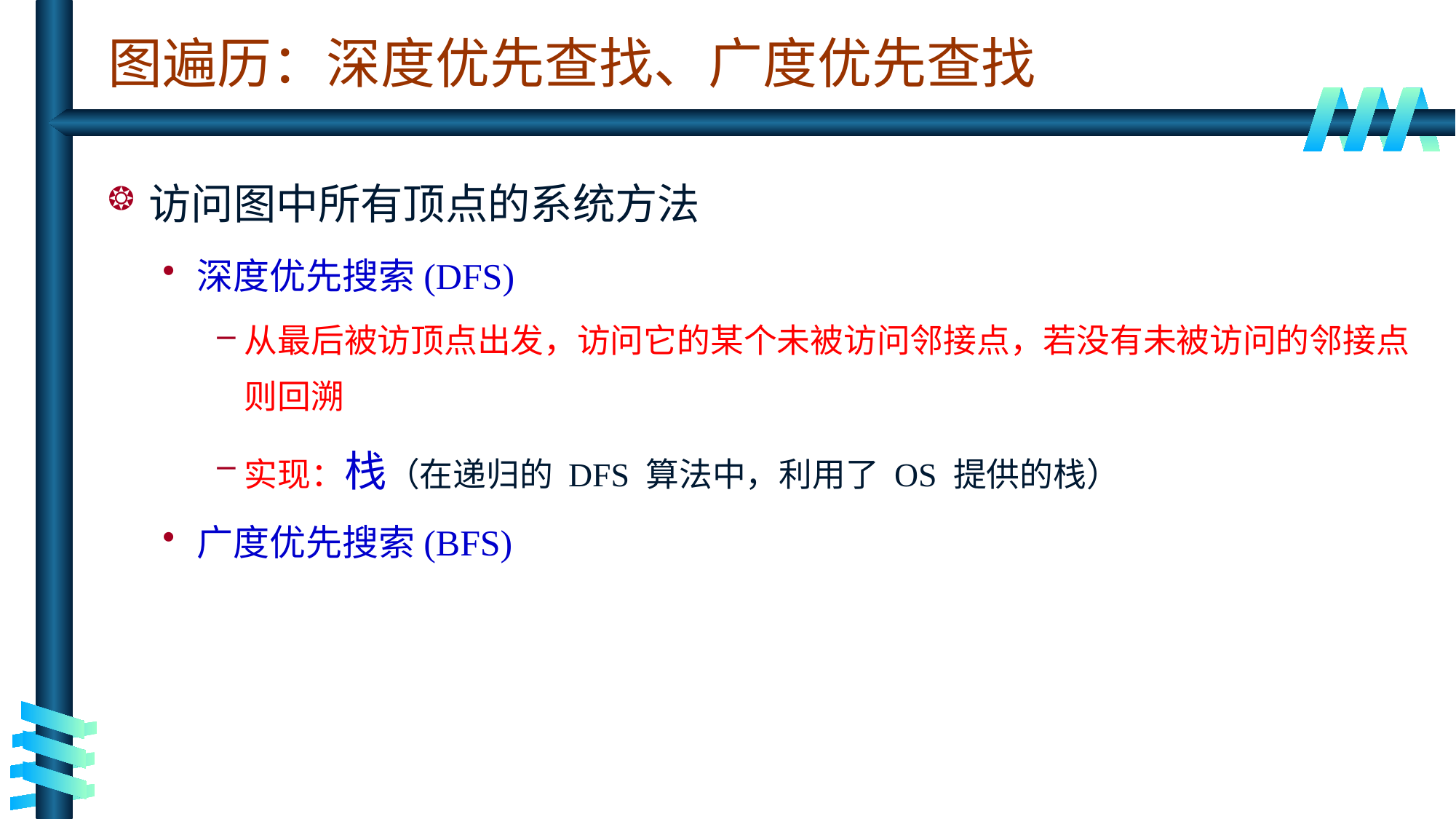

# 图遍历：深度优先查找、广度优先查找
访问图中所有顶点的系统方法
深度优先搜索(DFS)
从最后被访顶点出发，访问它的某个未被访问邻接点，若没有未被访问的邻接点则回溯
实现：栈（在递归的 DFS 算法中，利用了 OS 提供的栈）
广度优先搜索(BFS)